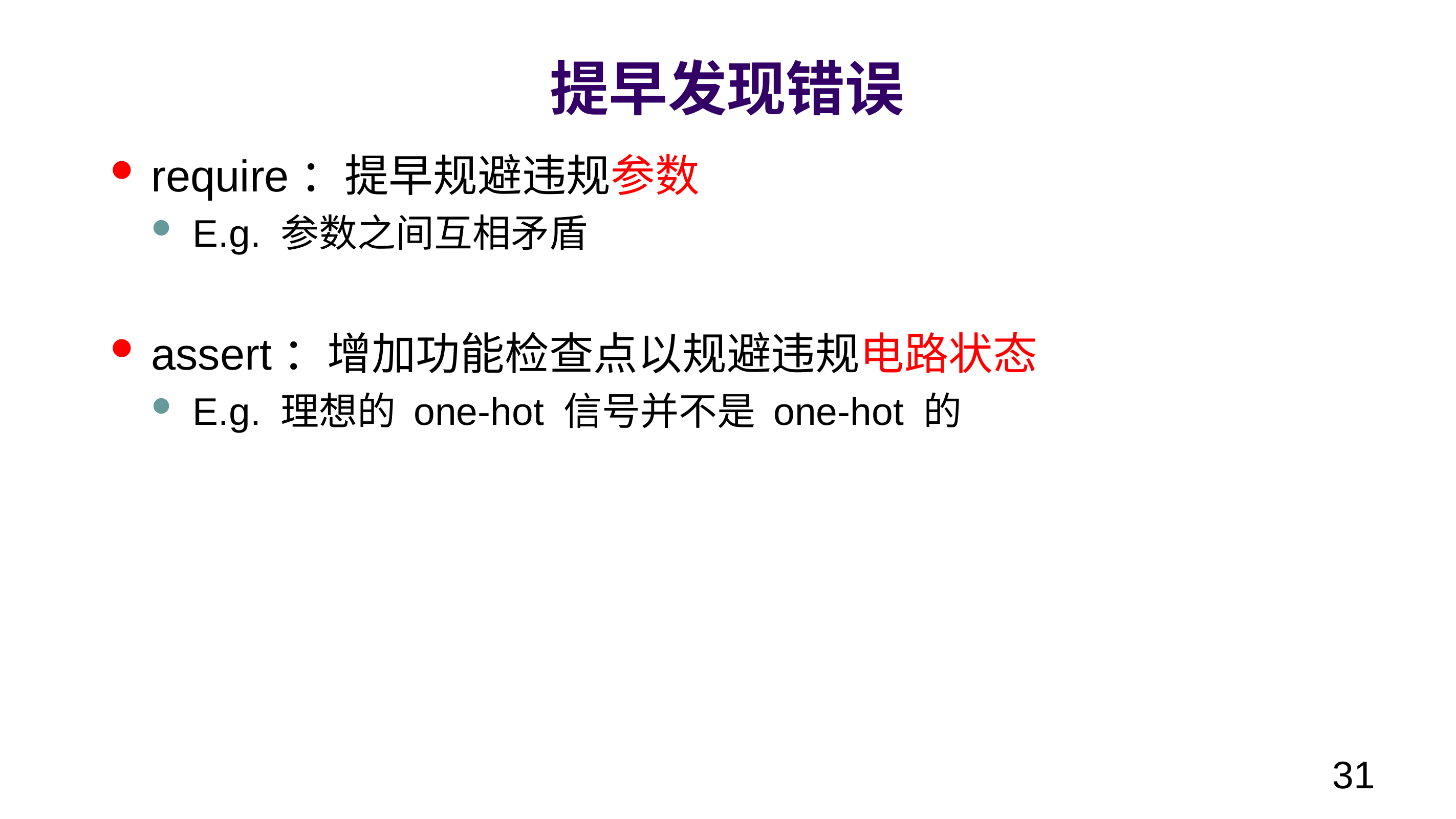

# 提早发现错误
require：提早规避违规参数
E.g. 参数之间互相矛盾

assert：增加功能检查点以规避违规电路状态
E.g. 理想的 one-hot 信号并不是 one-hot 的

31